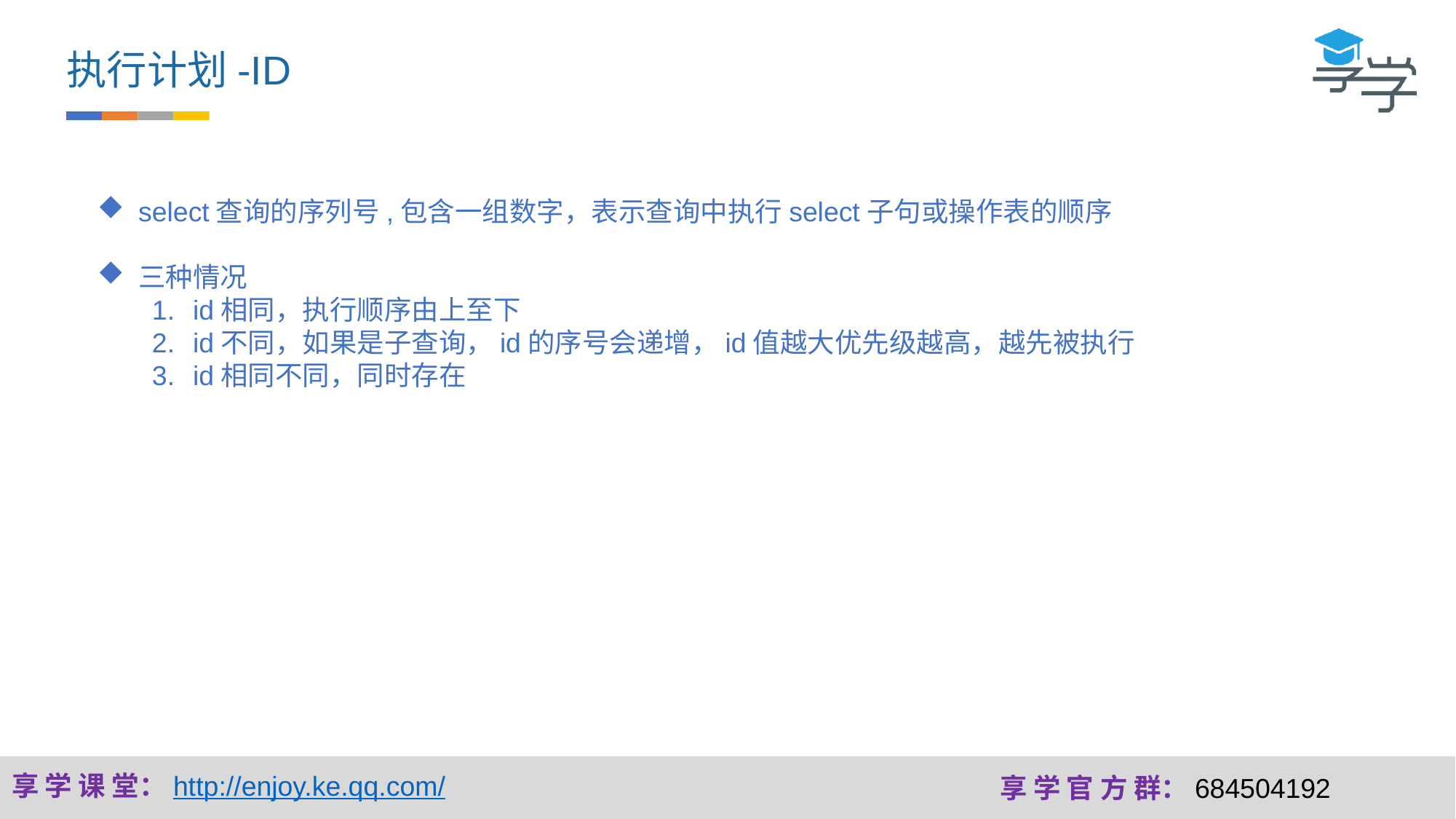

执行计划-ID

select查询的序列号,包含一组数字，表示查询中执行select子句或操作表的顺序

三种情况
id相同，执行顺序由上至下
id不同，如果是子查询，id的序号会递增，id值越大优先级越高，越先被执行
id相同不同，同时存在